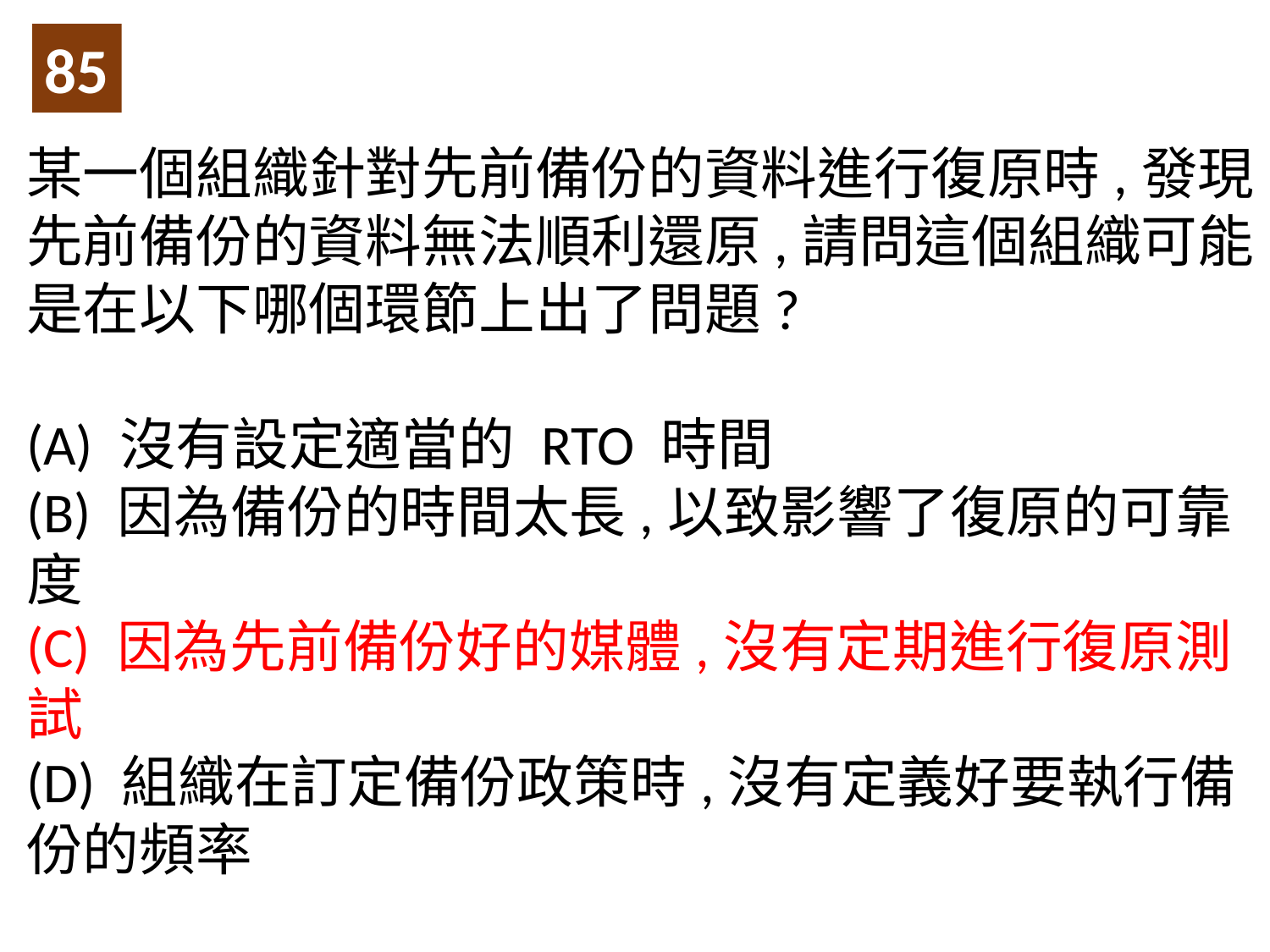

85
某一個組織針對先前備份的資料進行復原時,發現先前備份的資料無法順利還原,請問這個組織可能是在以下哪個環節上出了問題?

(A) 沒有設定適當的 RTO 時間
(B) 因為備份的時間太長,以致影響了復原的可靠度
(C) 因為先前備份好的媒體,沒有定期進行復原測試
(D) 組織在訂定備份政策時,沒有定義好要執行備份的頻率